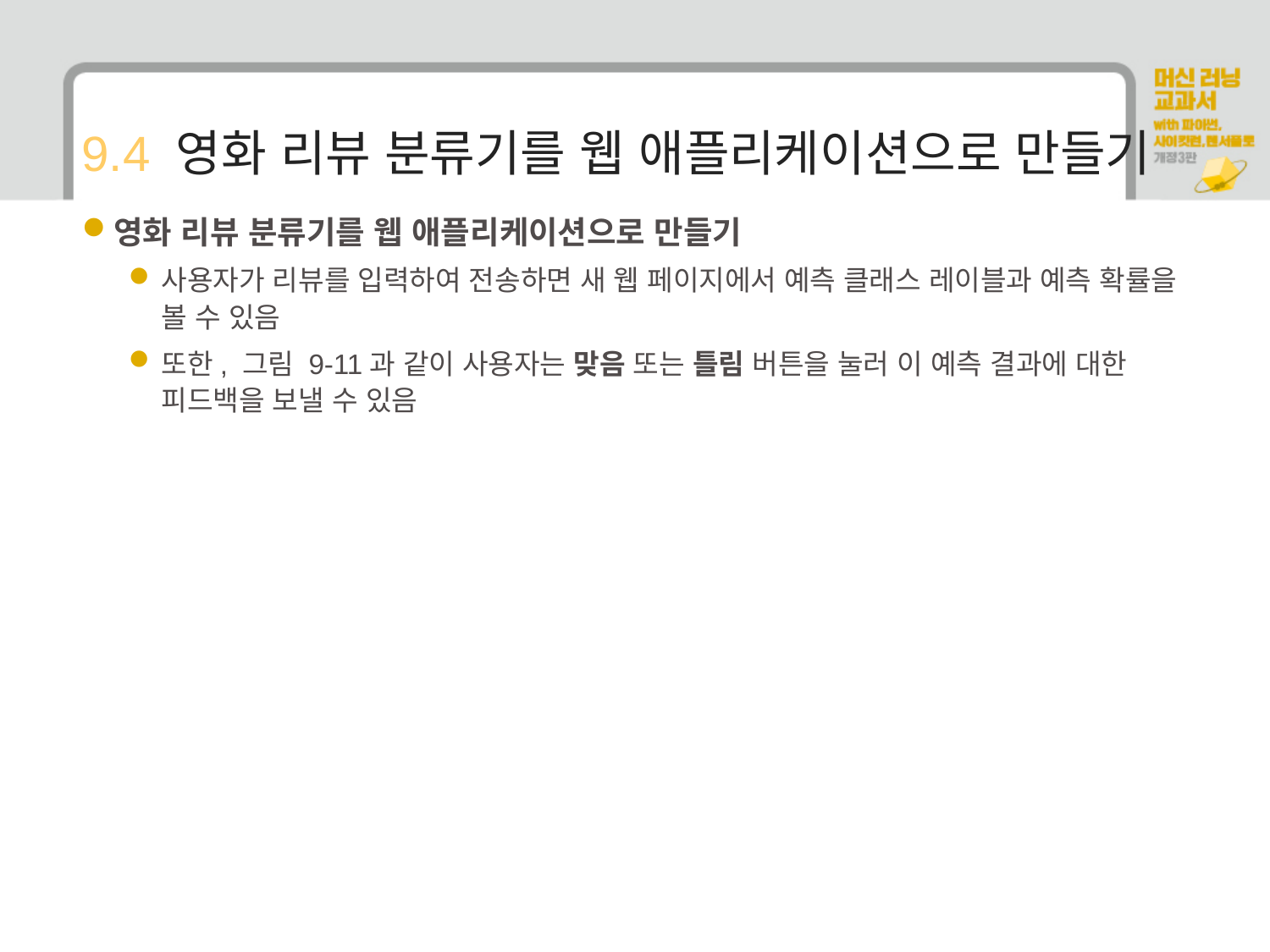

# 9.4 영화 리뷰 분류기를 웹 애플리케이션으로 만들기
영화 리뷰 분류기를 웹 애플리케이션으로 만들기
사용자가 리뷰를 입력하여 전송하면 새 웹 페이지에서 예측 클래스 레이블과 예측 확률을 볼 수 있음
또한, 그림 9-11과 같이 사용자는 맞음 또는 틀림 버튼을 눌러 이 예측 결과에 대한 피드백을 보낼 수 있음